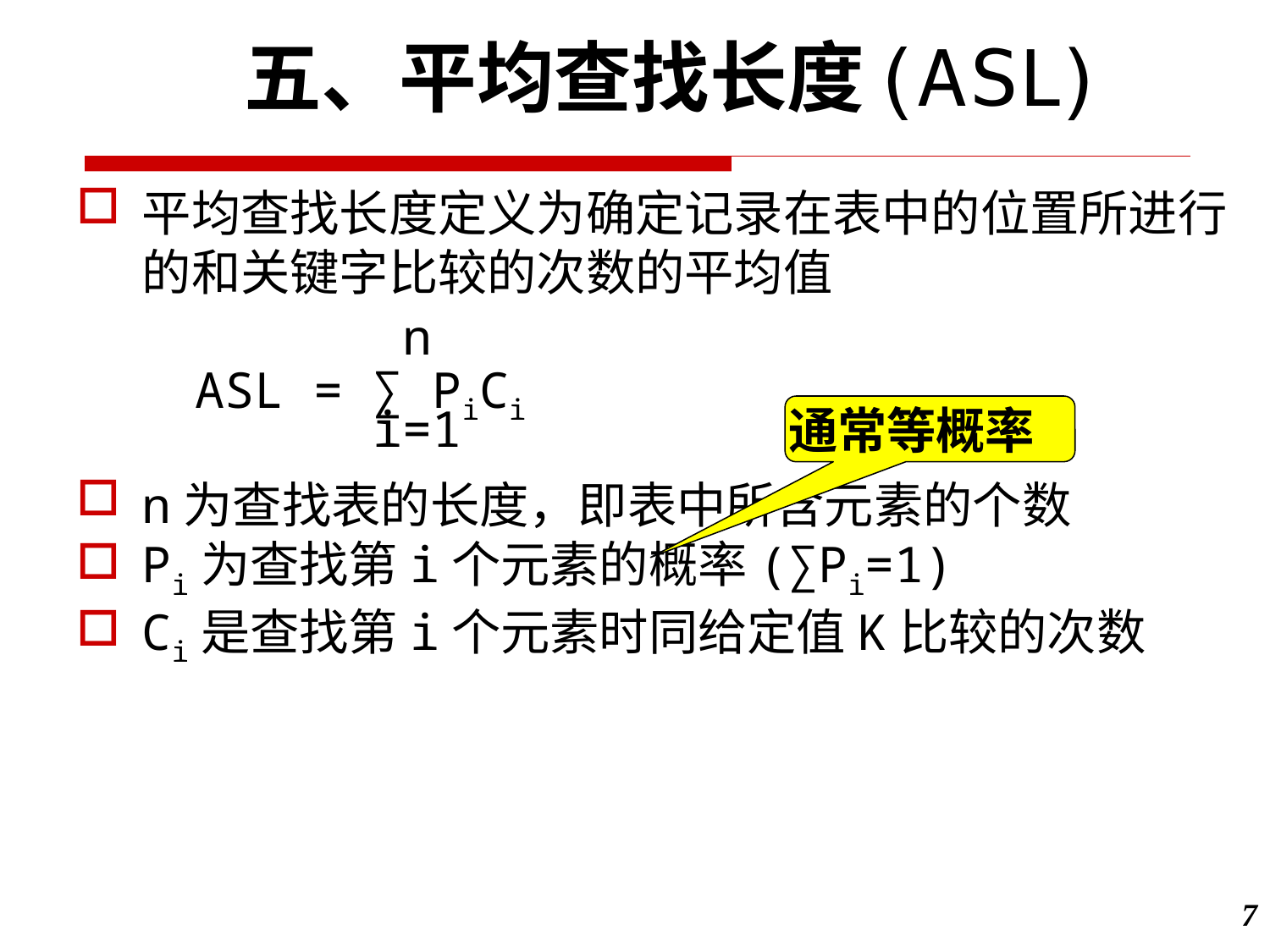

五、平均查找长度(ASL)
平均查找长度定义为确定记录在表中的位置所进行的和关键字比较的次数的平均值
           n
    ASL = ∑ PiCi
          i=1
n为查找表的长度，即表中所含元素的个数
Pi为查找第i个元素的概率(∑Pi=1)
Ci是查找第i个元素时同给定值K比较的次数
通常等概率
7